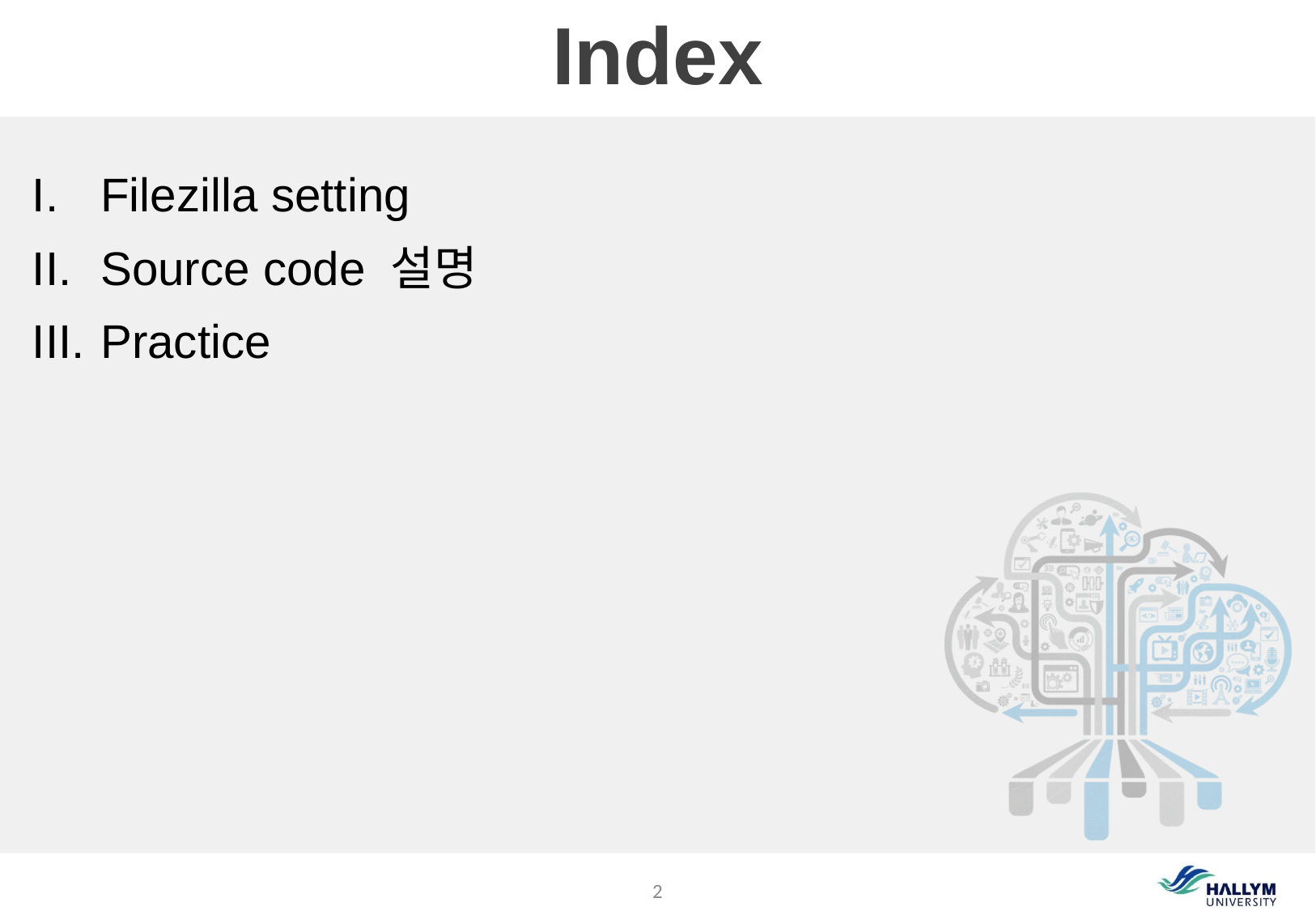

# Index
Filezilla setting
Source code 설명
Practice

2